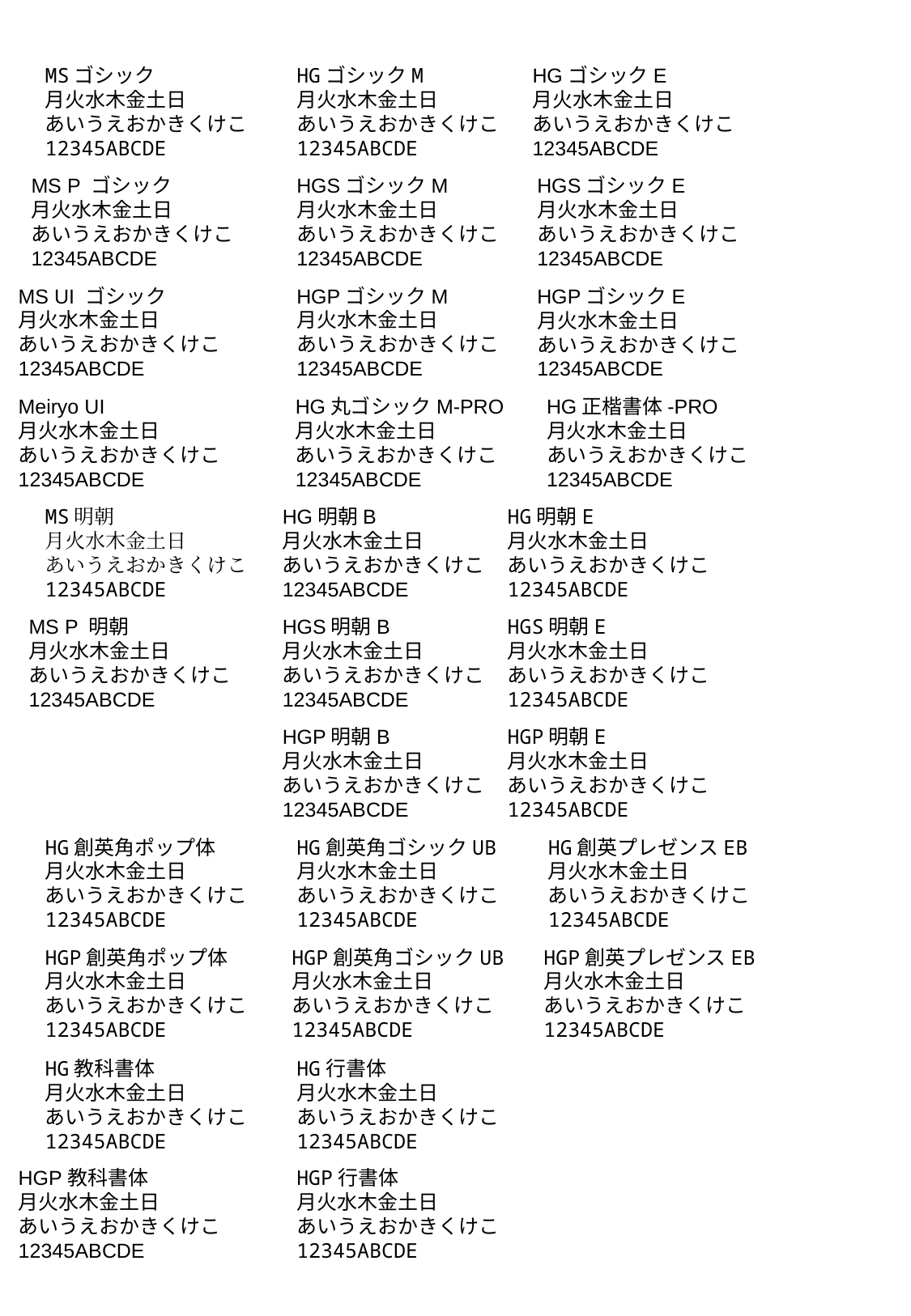

MSゴシック
月火水木金土日
あいうえおかきくけこ
12345ABCDE
HGゴシックE
月火水木金土日
あいうえおかきくけこ
12345ABCDE
HGゴシックM
月火水木金土日
あいうえおかきくけこ
12345ABCDE
MS P ゴシック
月火水木金土日
あいうえおかきくけこ
12345ABCDE
HGSゴシックM
月火水木金土日
あいうえおかきくけこ
12345ABCDE
HGSゴシックE
月火水木金土日
あいうえおかきくけこ
12345ABCDE
MS UI ゴシック
月火水木金土日
あいうえおかきくけこ
12345ABCDE
HGPゴシックM
月火水木金土日
あいうえおかきくけこ
12345ABCDE
HGPゴシックE
月火水木金土日
あいうえおかきくけこ
12345ABCDE
Meiryo UI
月火水木金土日
あいうえおかきくけこ
12345ABCDE
HG正楷書体-PRO
月火水木金土日
あいうえおかきくけこ
12345ABCDE
HG丸ゴシックM-PRO
月火水木金土日
あいうえおかきくけこ
12345ABCDE
MS明朝
月火水木金土日
あいうえおかきくけこ
12345ABCDE
HG明朝B
月火水木金土日
あいうえおかきくけこ
12345ABCDE
HG明朝E
月火水木金土日
あいうえおかきくけこ
12345ABCDE
MS P 明朝
月火水木金土日
あいうえおかきくけこ
12345ABCDE
HGS明朝B
月火水木金土日
あいうえおかきくけこ
12345ABCDE
HGS明朝E
月火水木金土日
あいうえおかきくけこ
12345ABCDE
HGP明朝B
月火水木金土日
あいうえおかきくけこ
12345ABCDE
HGP明朝E
月火水木金土日
あいうえおかきくけこ
12345ABCDE
HG創英角ポップ体
月火水木金土日
あいうえおかきくけこ
12345ABCDE
HG創英角ゴシックUB
月火水木金土日
あいうえおかきくけこ
12345ABCDE
HG創英プレゼンスEB
月火水木金土日
あいうえおかきくけこ
12345ABCDE
HGP創英角ポップ体
月火水木金土日
あいうえおかきくけこ
12345ABCDE
HGP創英角ゴシックUB
月火水木金土日
あいうえおかきくけこ
12345ABCDE
HGP創英プレゼンスEB
月火水木金土日
あいうえおかきくけこ
12345ABCDE
HG教科書体
月火水木金土日
あいうえおかきくけこ
12345ABCDE
HG行書体
月火水木金土日
あいうえおかきくけこ
12345ABCDE
HGP教科書体
月火水木金土日
あいうえおかきくけこ
12345ABCDE
HGP行書体
月火水木金土日
あいうえおかきくけこ
12345ABCDE